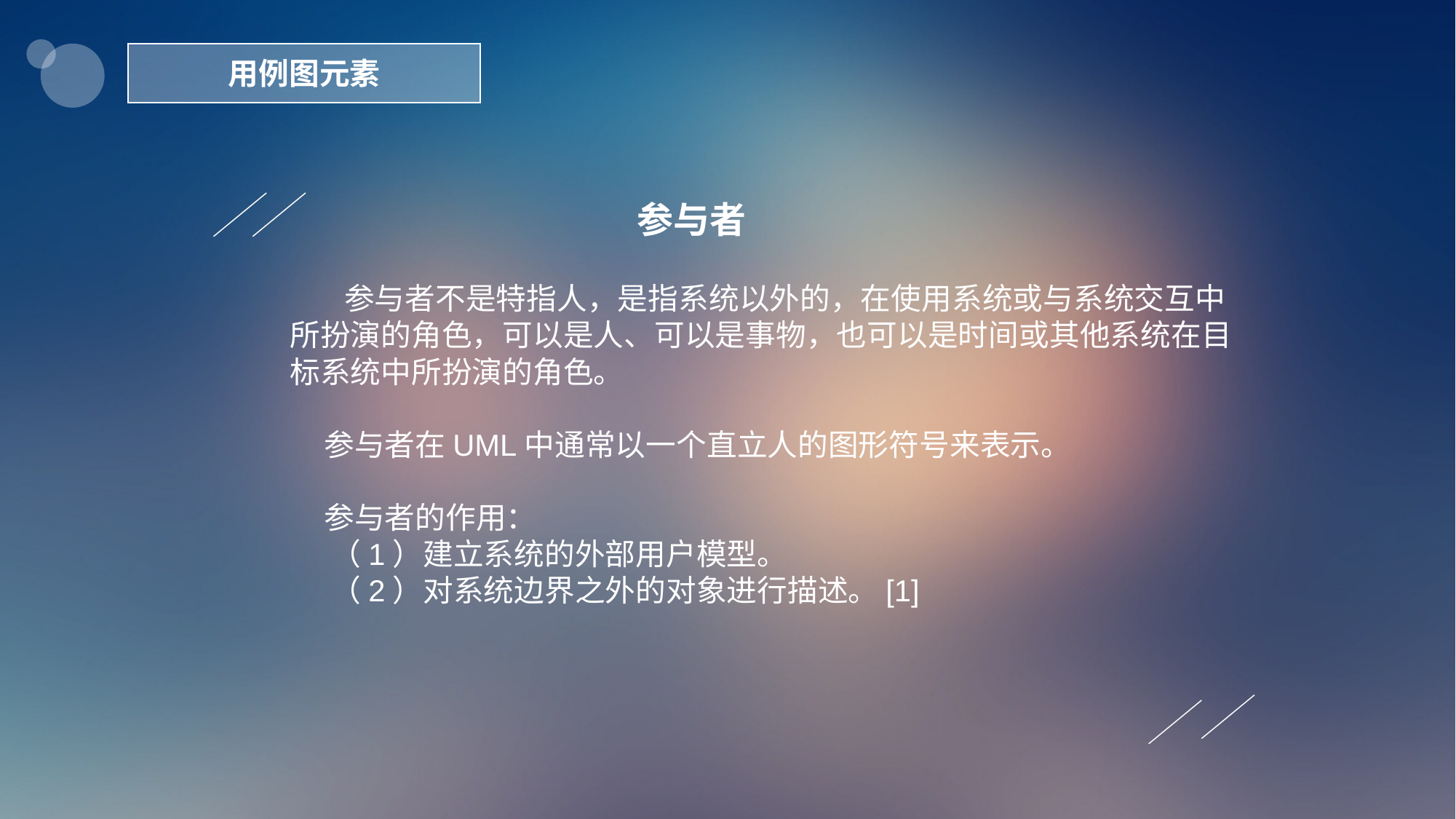

用例图元素
参与者

       参与者不是特指人，是指系统以外的，在使用系统或与系统交互中所扮演的角色，可以是人、可以是事物，也可以是时间或其他系统在目标系统中所扮演的角色。

    参与者在UML中通常以一个直立人的图形符号来表示。

    参与者的作用：
     （1）建立系统的外部用户模型。
     （2）对系统边界之外的对象进行描述。[1]